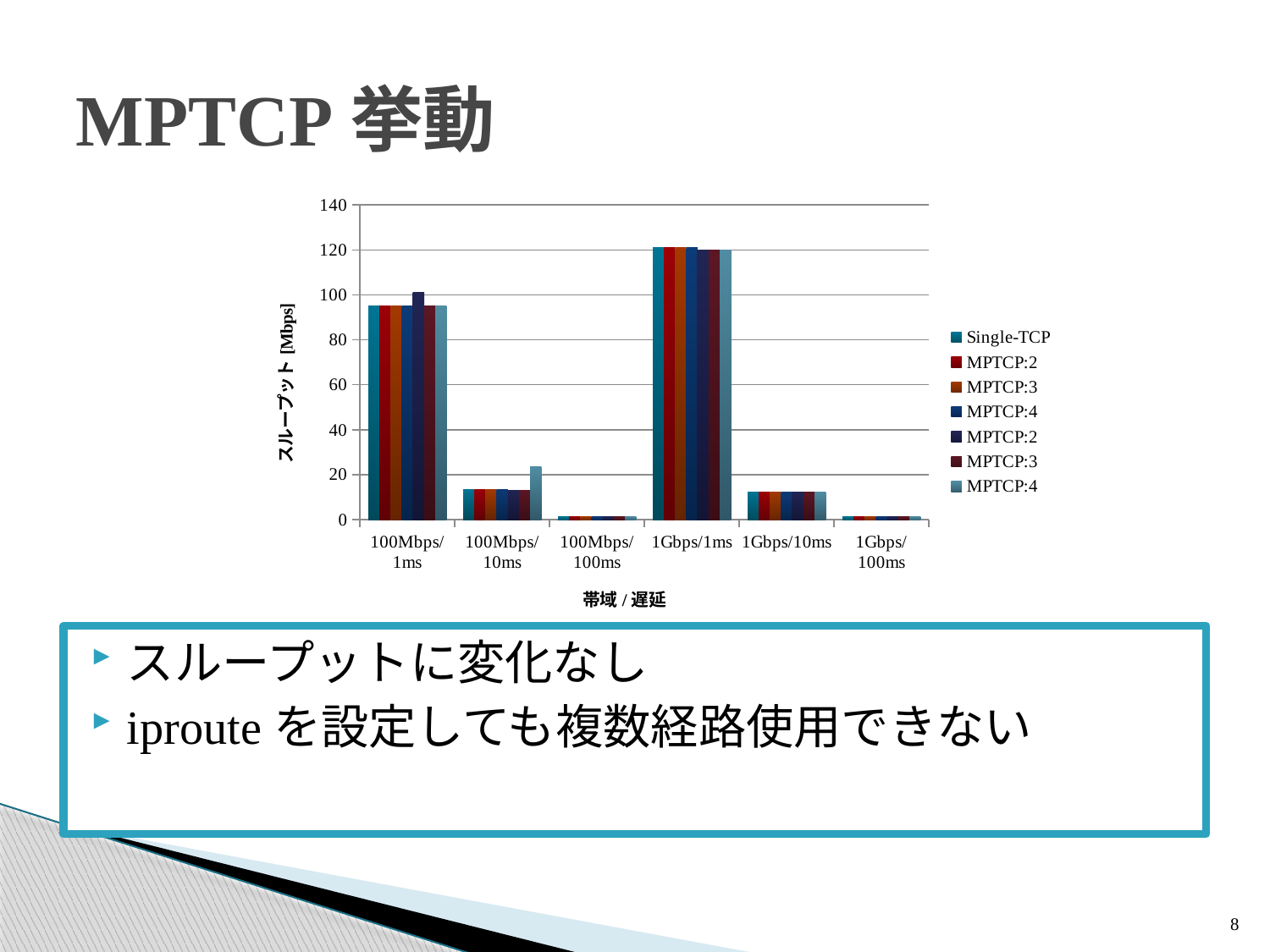

# MPTCP挙動

### Chart

| Category | Single-TCP | MPTCP:2 | MPTCP:3 | MPTCP:4 | MPTCP:2 | MPTCP:3 | MPTCP:4 |
|---|---|---|---|---|---|---|---|
| 100Mbps/1ms | 95.1 | 95.1 | 95.1 | 95.1 | 101.0 | 95.1 | 95.1 |
| 100Mbps/10ms | 13.3 | 13.2 | 13.2 | 13.2 | 13.1 | 13.1 | 23.7 |
| 100Mbps/100ms | 1.19 | 1.21 | 1.21 | 1.19 | 1.19 | 1.19 | 1.18 |
| 1Gbps/1ms | 121.0 | 121.0 | 121.0 | 121.0 | 120.0 | 120.0 | 120.0 |
| 1Gbps/10ms | 12.4 | 12.3 | 12.4 | 12.3 | 12.3 | 12.1 | 12.2 |
| 1Gbps/100ms | 1.2 | 1.22 | 1.2 | 1.2 | 1.2 | 1.2 | 1.2 |
スループットに変化なし
iprouteを設定しても複数経路使用できない
8